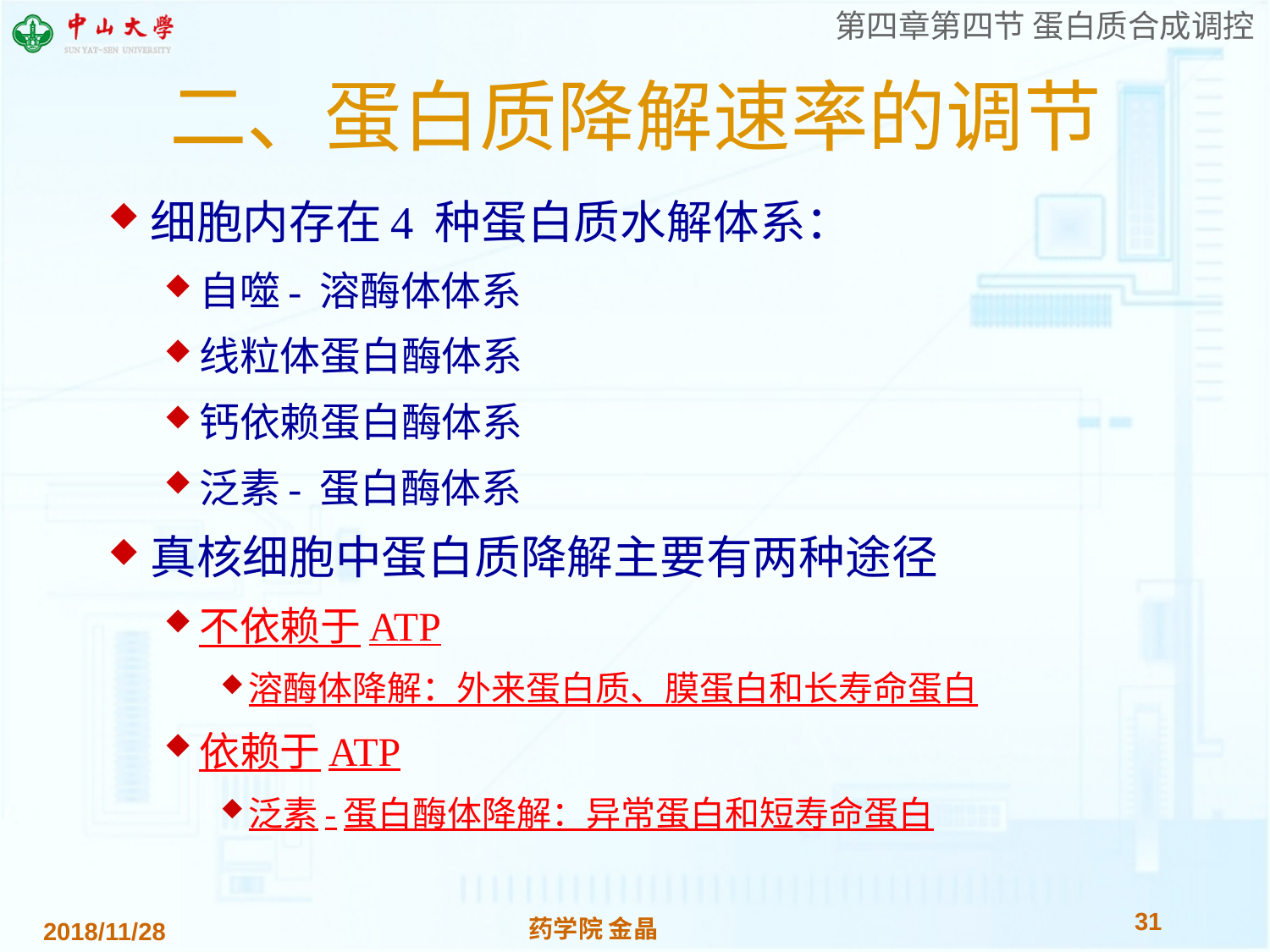

# 二、蛋白质降解速率的调节
细胞内存在4 种蛋白质水解体系：
自噬- 溶酶体体系
线粒体蛋白酶体系
钙依赖蛋白酶体系
泛素- 蛋白酶体系
真核细胞中蛋白质降解主要有两种途径
不依赖于ATP
溶酶体降解：外来蛋白质、膜蛋白和长寿命蛋白
依赖于ATP
泛素-蛋白酶体降解：异常蛋白和短寿命蛋白
31
药学院 金晶
2018/11/28